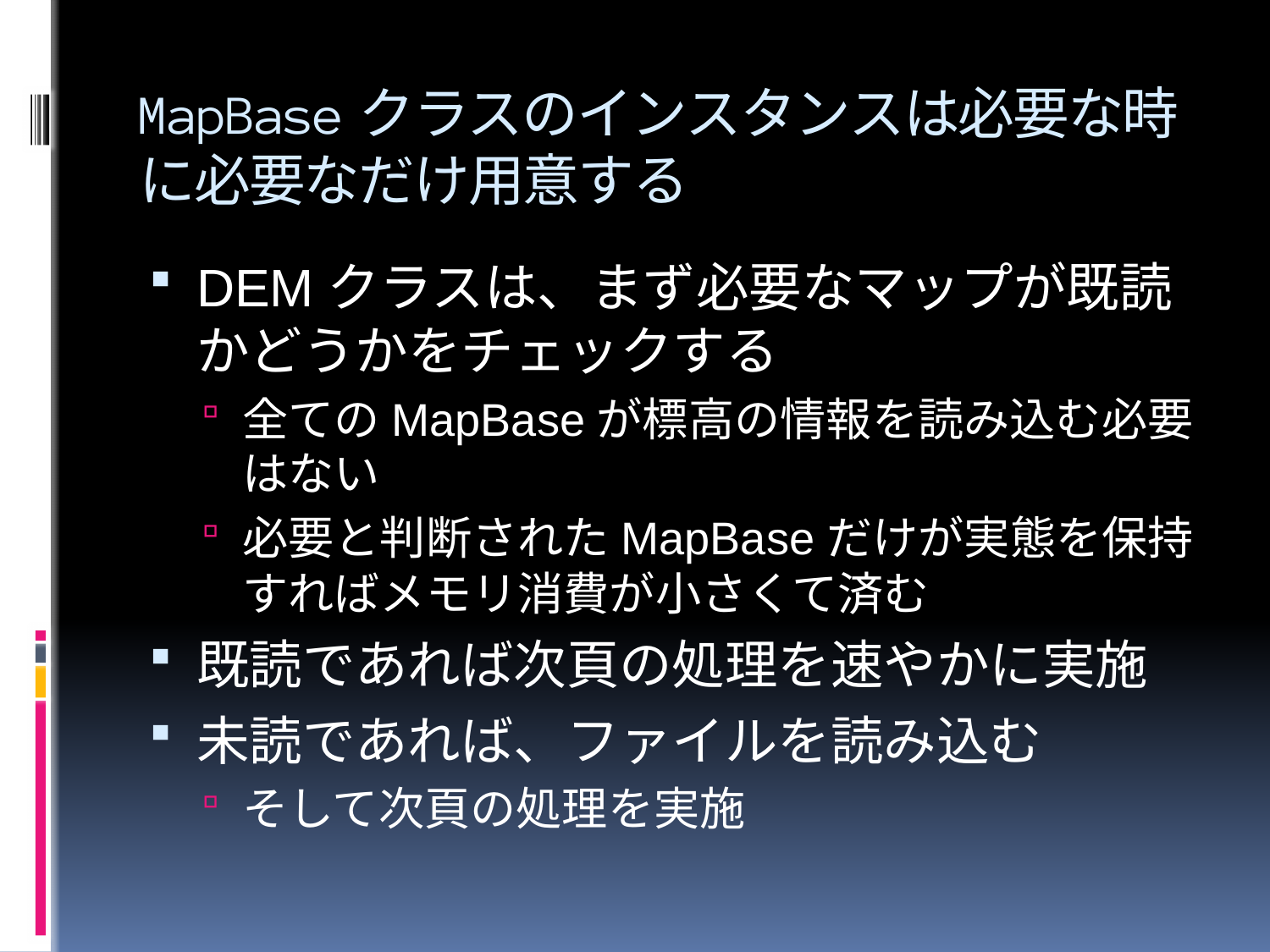

# MapBaseクラスのインスタンスは必要な時に必要なだけ用意する
DEMクラスは、まず必要なマップが既読かどうかをチェックする
全てのMapBaseが標高の情報を読み込む必要はない
必要と判断されたMapBaseだけが実態を保持すればメモリ消費が小さくて済む
既読であれば次頁の処理を速やかに実施
未読であれば、ファイルを読み込む
そして次頁の処理を実施